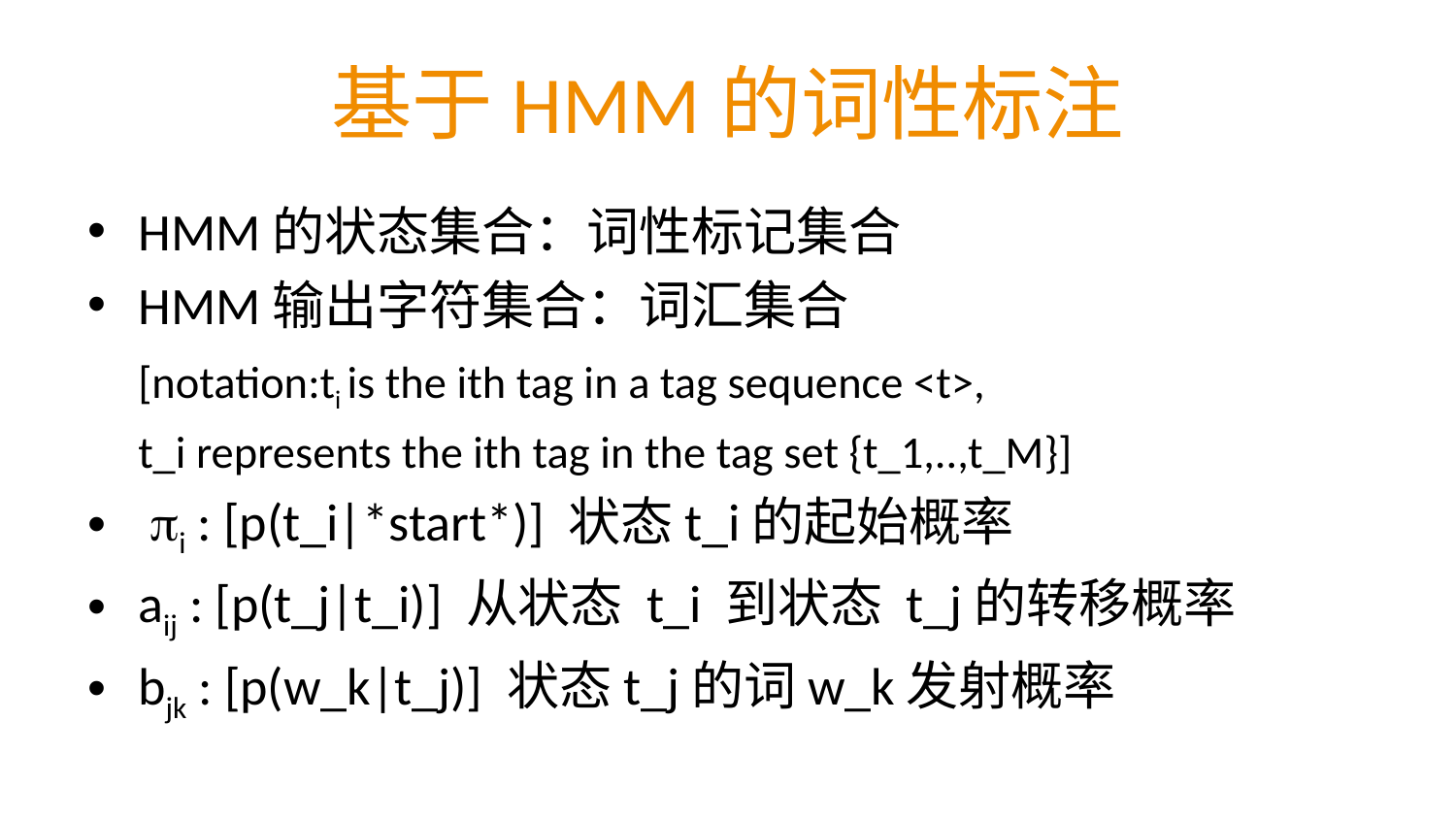

# 基于HMM的词性标注
HMM的状态集合：词性标记集合
HMM输出字符集合：词汇集合
		[notation:ti is the ith tag in a tag sequence <t>,
		t_i represents the ith tag in the tag set {t_1,..,t_M}]
 πi : [p(t_i|*start*)] 状态t_i的起始概率
aij : [p(t_j|t_i)] 从状态 t_i 到状态 t_j的转移概率
bjk : [p(w_k|t_j)] 状态t_j的词w_k发射概率